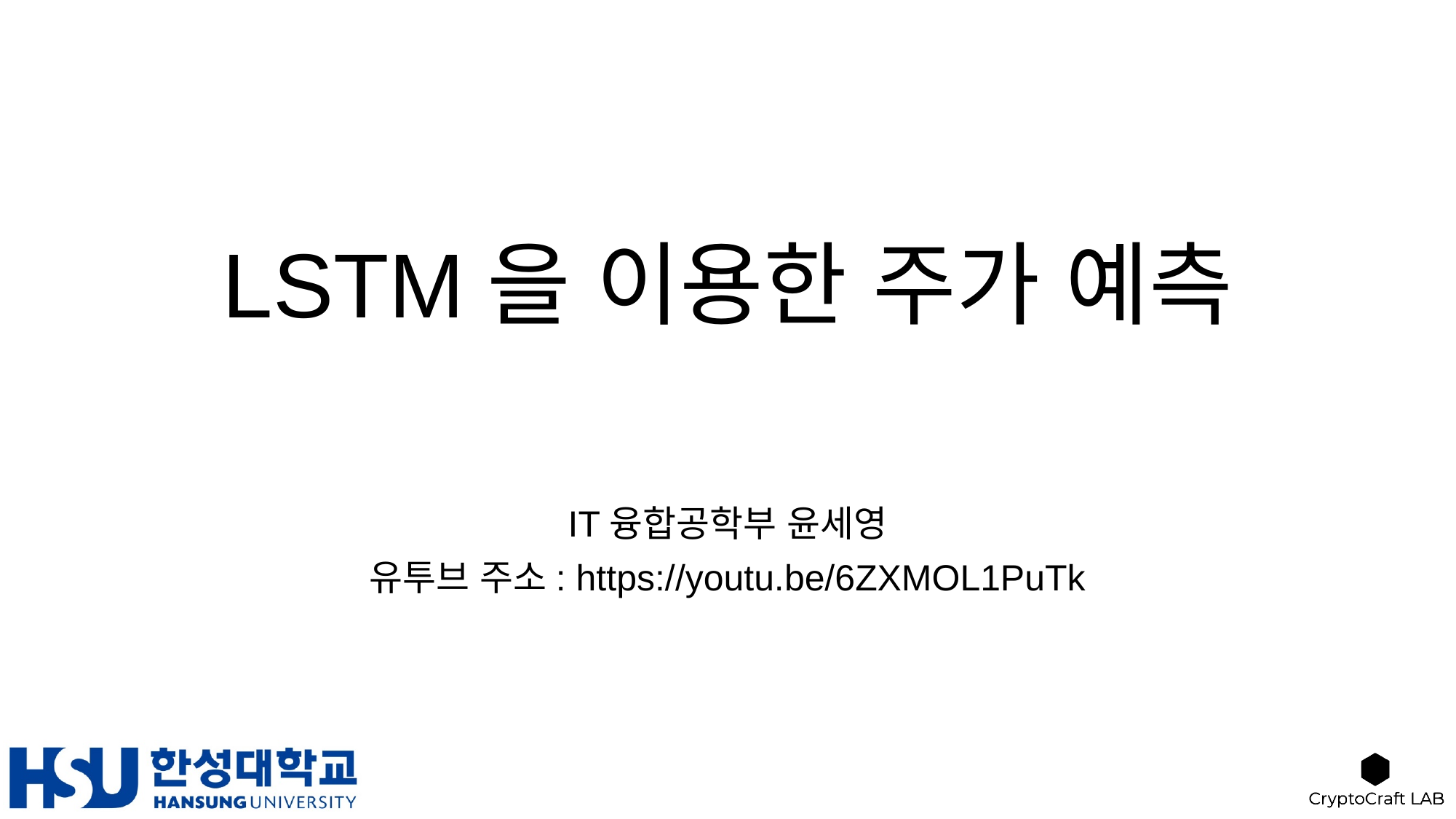

# LSTM을 이용한 주가 예측
IT융합공학부 윤세영
유투브 주소: https://youtu.be/6ZXMOL1PuTk